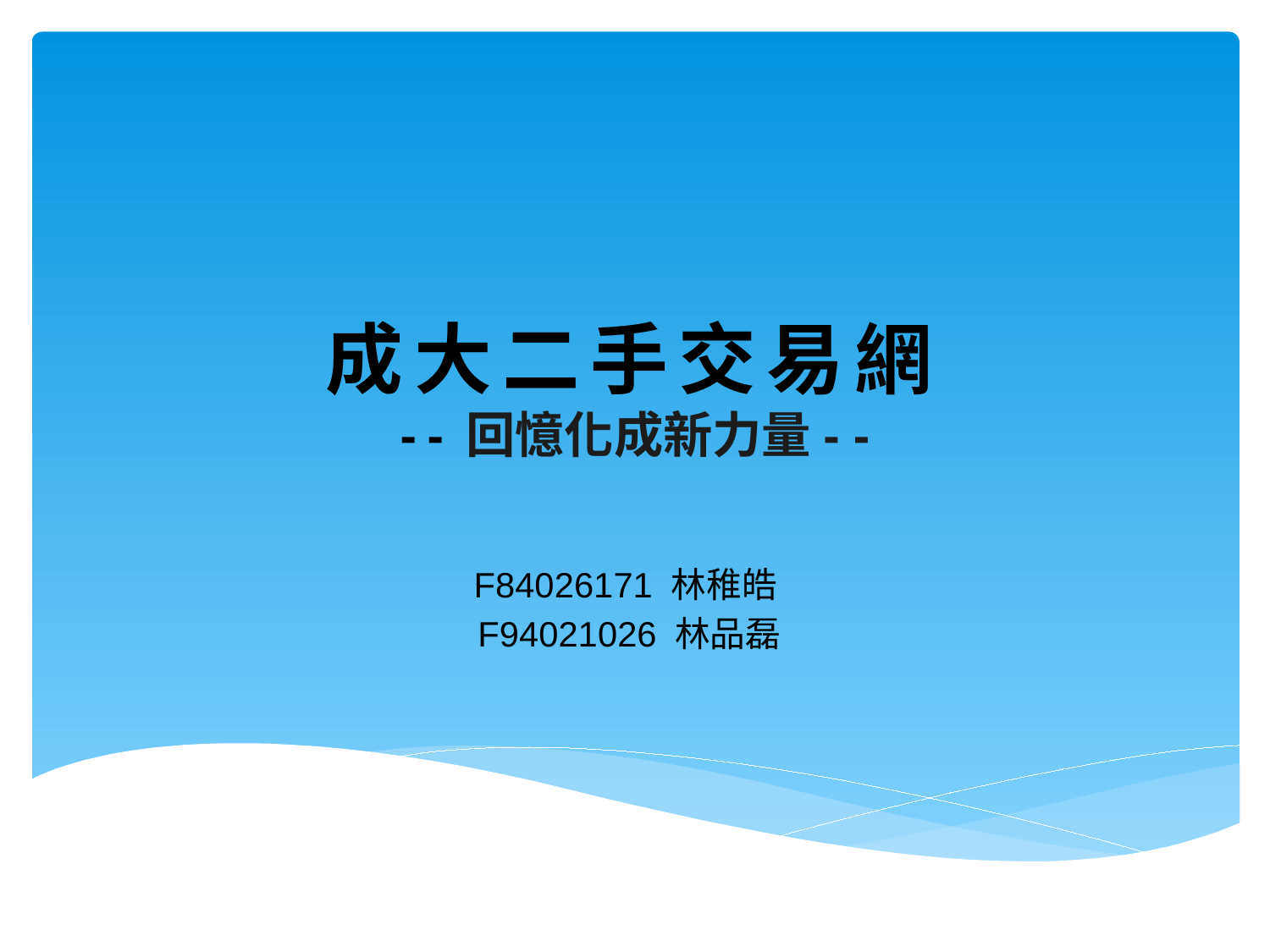

# 成大二手交易網 --回憶化成新力量- -
F84026171 林稚皓
F94021026 林品磊